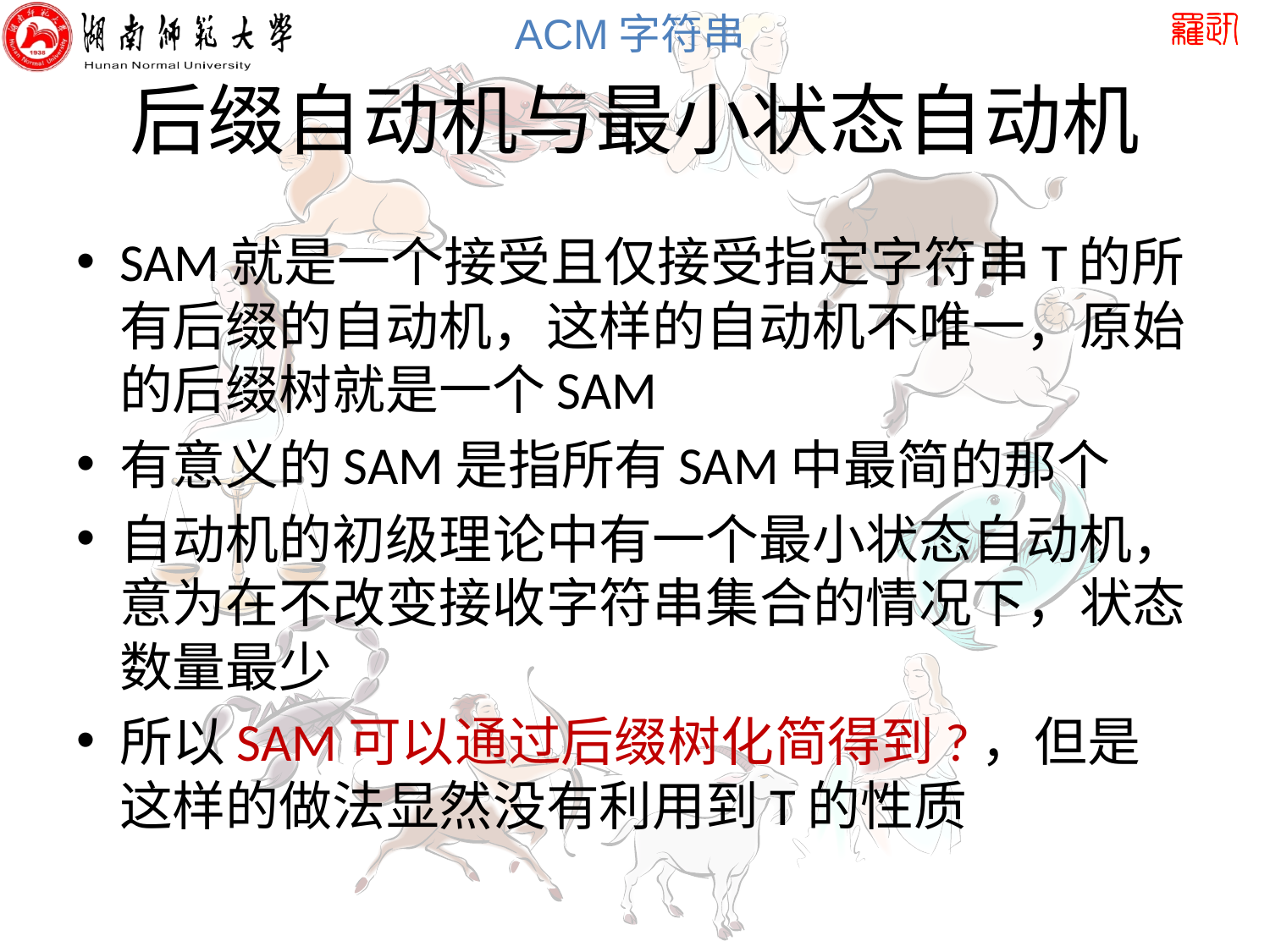

# 后缀自动机与最小状态自动机
SAM就是一个接受且仅接受指定字符串T的所有后缀的自动机，这样的自动机不唯一，原始的后缀树就是一个SAM
有意义的SAM是指所有SAM中最简的那个
自动机的初级理论中有一个最小状态自动机，意为在不改变接收字符串集合的情况下，状态数量最少
所以SAM可以通过后缀树化简得到?，但是这样的做法显然没有利用到T的性质